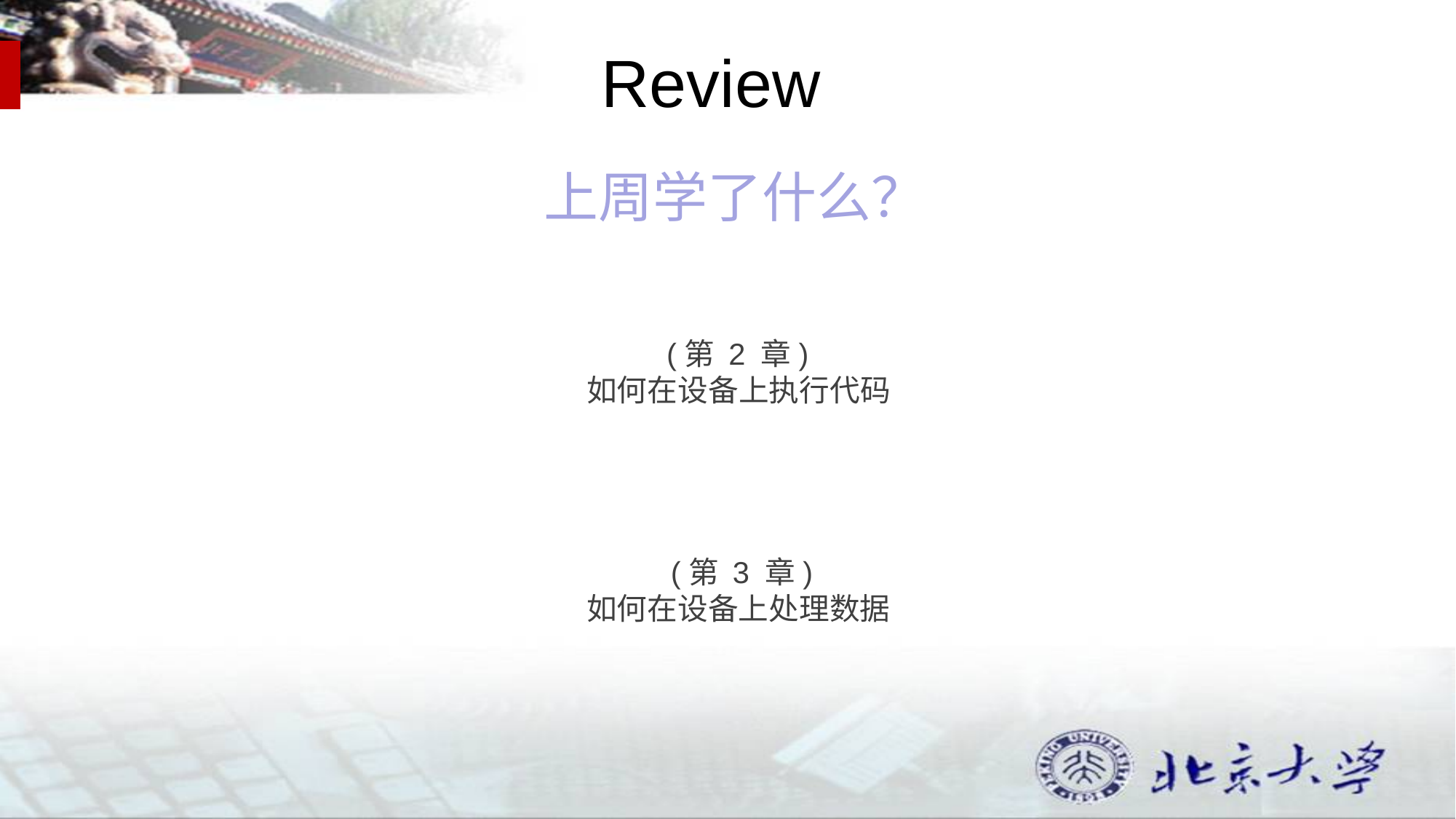

# Review
上周学了什么？

(第 2 章)
如何在设备上执行代码

(第 3 章)
如何在设备上处理数据